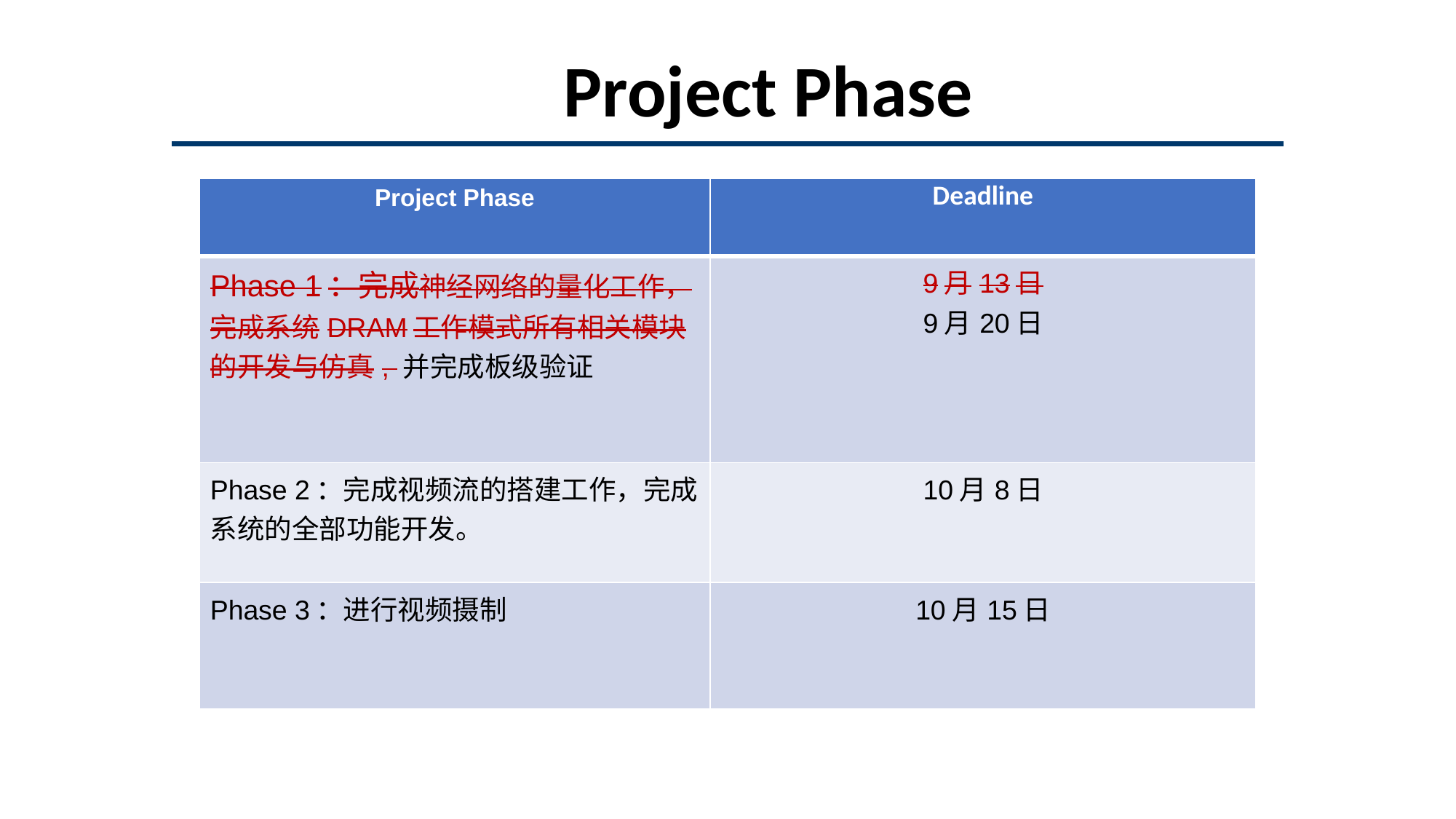

Project Phase
| Project Phase | Deadline |
| --- | --- |
| Phase 1：完成神经网络的量化工作，完成系统DRAM工作模式所有相关模块的开发与仿真, 并完成板级验证 | 9月13日 9月20日 |
| Phase 2：完成视频流的搭建工作，完成系统的全部功能开发。 | 10月8日 |
| Phase 3：进行视频摄制 | 10月15日 |